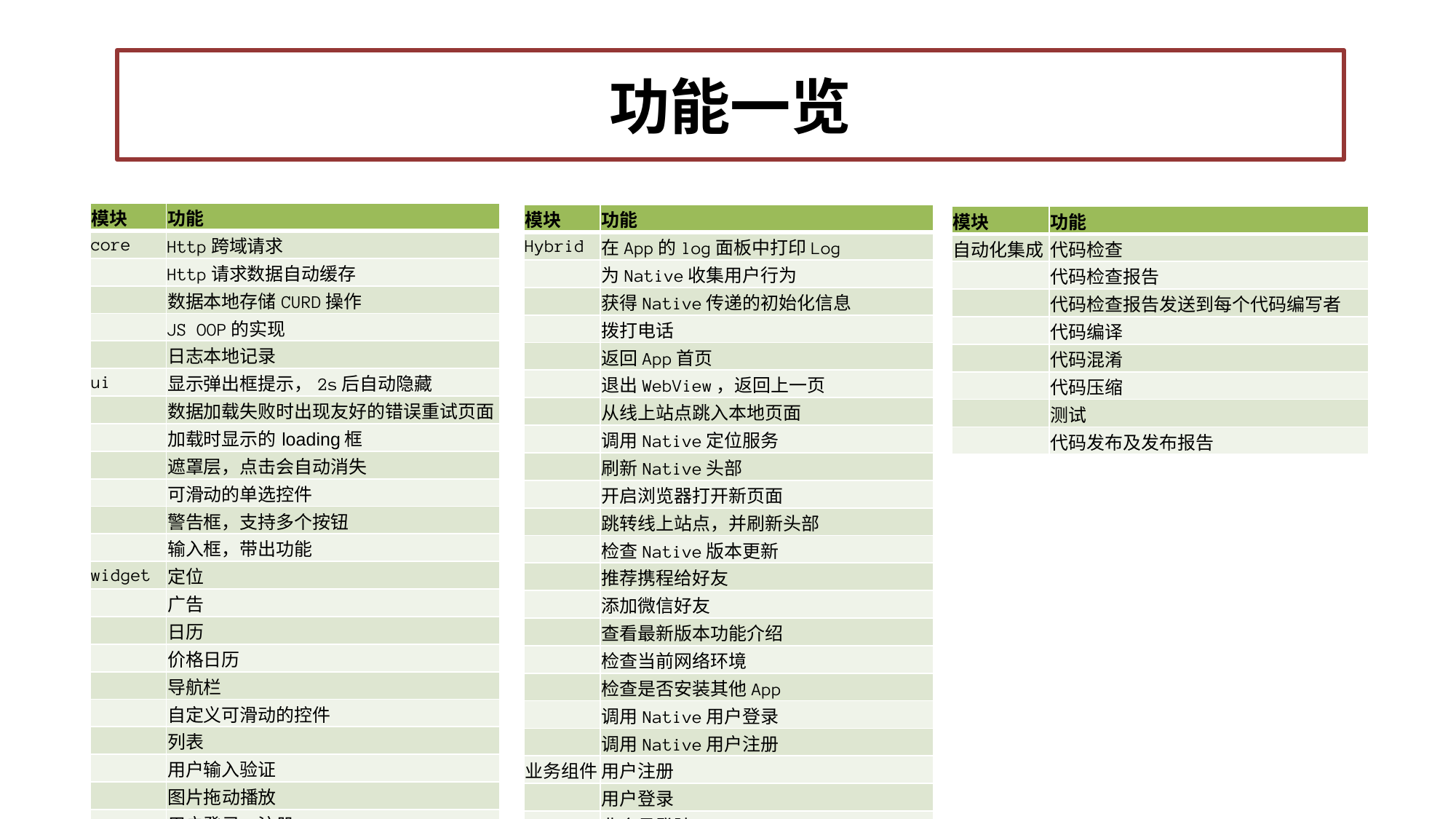

功能一览
| 模块 | 功能 |
| --- | --- |
| core | Http跨域请求 |
|  | Http请求数据自动缓存 |
|  | 数据本地存储CURD操作 |
|  | JS OOP的实现 |
|  | 日志本地记录 |
| ui | 显示弹出框提示，2s后自动隐藏 |
|  | 数据加载失败时出现友好的错误重试页面 |
|  | 加载时显示的loading框 |
|  | 遮罩层，点击会自动消失 |
|  | 可滑动的单选控件 |
|  | 警告框，支持多个按钮 |
|  | 输入框，带出功能 |
| widget | 定位 |
|  | 广告 |
|  | 日历 |
|  | 价格日历 |
|  | 导航栏 |
|  | 自定义可滑动的控件 |
|  | 列表 |
|  | 用户输入验证 |
|  | 图片拖动播放 |
|  | 用户登录、注册 |
| 模块 | 功能 |
| --- | --- |
| Hybrid | 在App的log面板中打印Log |
|  | 为Native收集用户行为 |
|  | 获得Native传递的初始化信息 |
|  | 拨打电话 |
|  | 返回App首页 |
|  | 退出WebView，返回上一页 |
|  | 从线上站点跳入本地页面 |
|  | 调用Native定位服务 |
|  | 刷新Native头部 |
|  | 开启浏览器打开新页面 |
|  | 跳转线上站点，并刷新头部 |
|  | 检查Native版本更新 |
|  | 推荐携程给好友 |
|  | 添加微信好友 |
|  | 查看最新版本功能介绍 |
|  | 检查当前网络环境 |
|  | 检查是否安装其他App |
|  | 调用Native用户登录 |
|  | 调用Native用户注册 |
| 业务组件 | 用户注册 |
|  | 用户登录 |
|  | 非会员登陆 |
|  | 支付 |
|  | 我的携程列表 |
| 模块 | 功能 |
| --- | --- |
| 自动化集成 | 代码检查 |
|  | 代码检查报告 |
|  | 代码检查报告发送到每个代码编写者 |
|  | 代码编译 |
|  | 代码混淆 |
|  | 代码压缩 |
|  | 测试 |
|  | 代码发布及发布报告 |